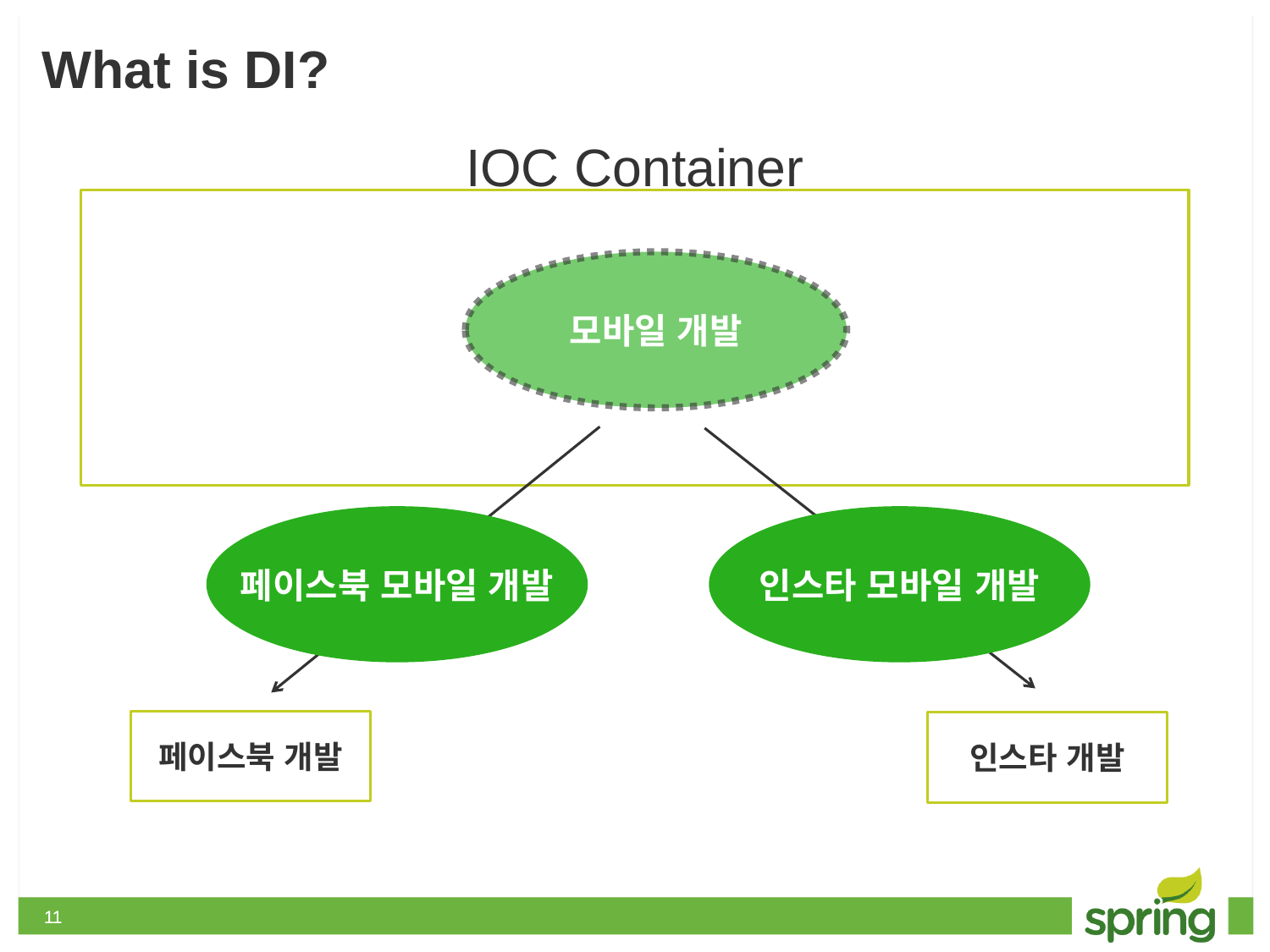

# What is DI?
IOC Container

모바일 개발

인스타 모바일 개발
페이스북 모바일 개발
페이스북 개발
인스타 개발